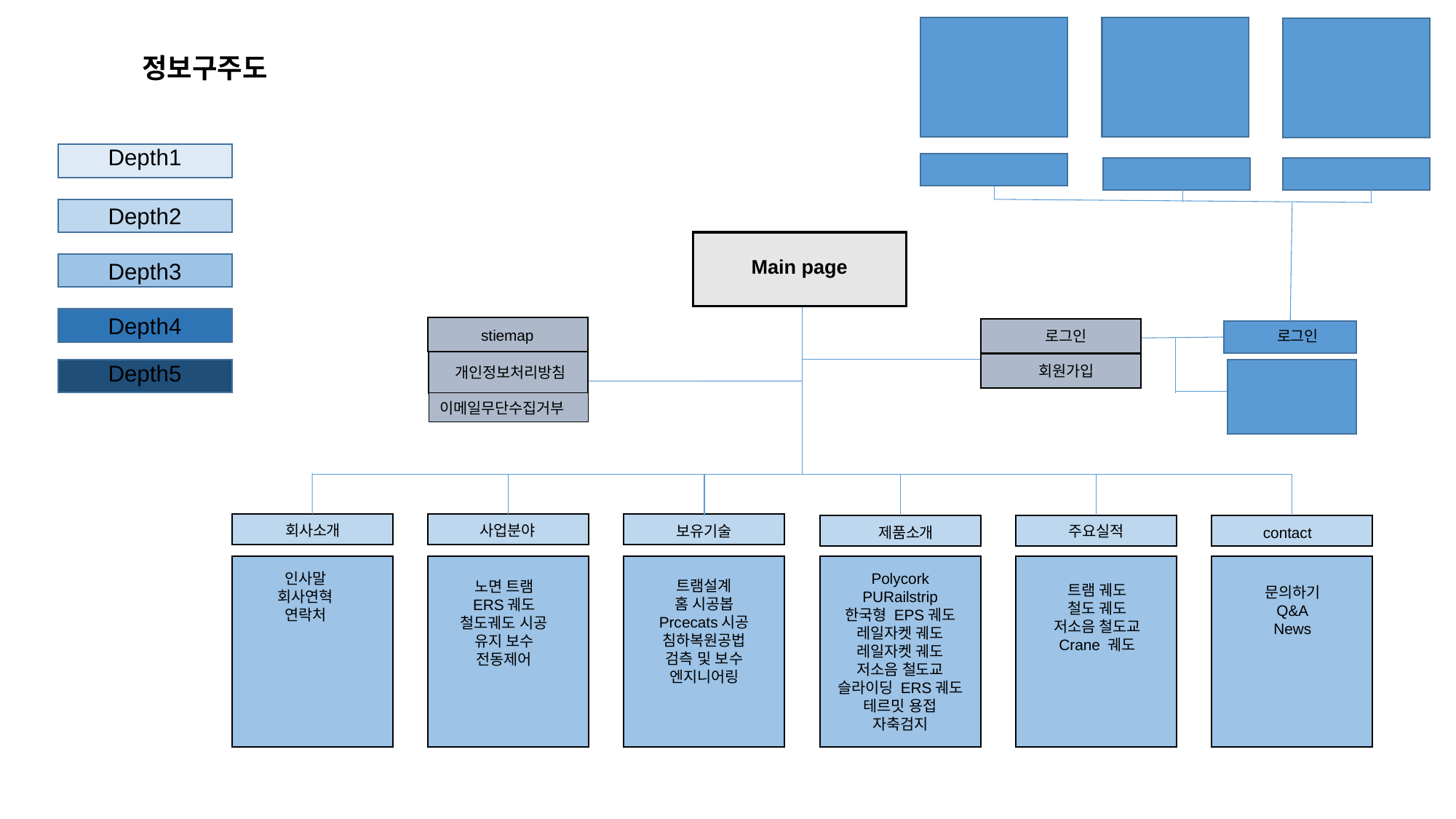

정보구주도
Depth1

Depth2

Main page
Depth3

Depth4

stiemap

로그인
로그인

Depth5
회원가입
개인정보처리방침

이메일무단수집거부

회사소개
사업분야

보유기술
주요실적
contact
제품소개

인사말
회사연혁
연락처
Polycork
PURailstrip
한국형 EPS궤도
레일자켓 궤도
레일자켓 궤도
저소음 철도교
슬라이딩 ERS궤도
테르밋 용접
자축검지
트램설계
홈 시공봅
Prcecats시공
침하복원공법
검측 및 보수
엔지니어링
노면 트램
ERS궤도
철도궤도 시공
유지 보수
전동제어
트램 궤도
철도 궤도
저소음 철도교
Crane 궤도

문의하기
Q&A
News